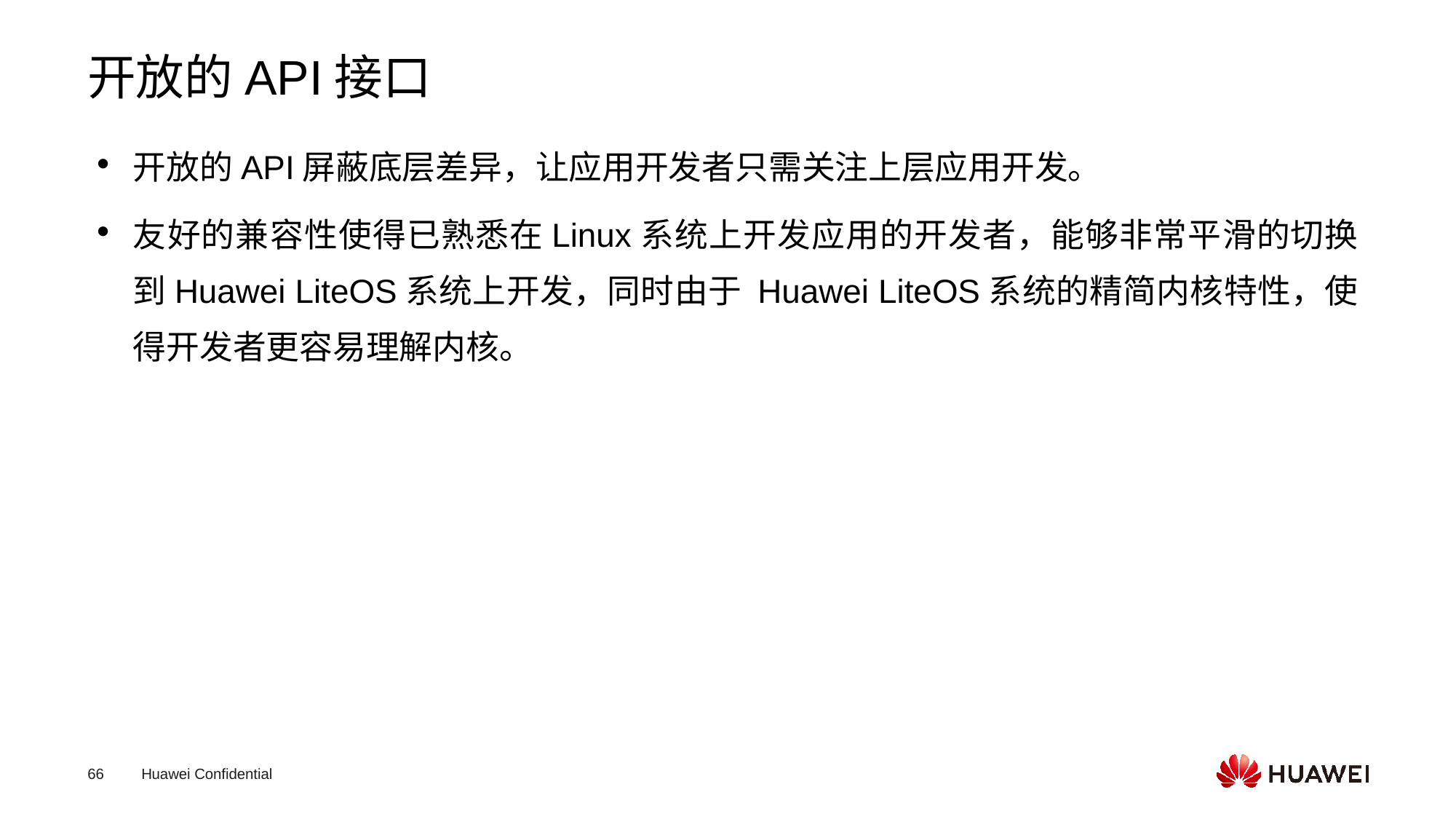

# 开放的API接口
开放的API屏蔽底层差异，让应用开发者只需关注上层应用开发。
友好的兼容性使得已熟悉在Linux系统上开发应用的开发者，能够非常平滑的切换到Huawei LiteOS系统上开发，同时由于 Huawei LiteOS系统的精简内核特性，使得开发者更容易理解内核。